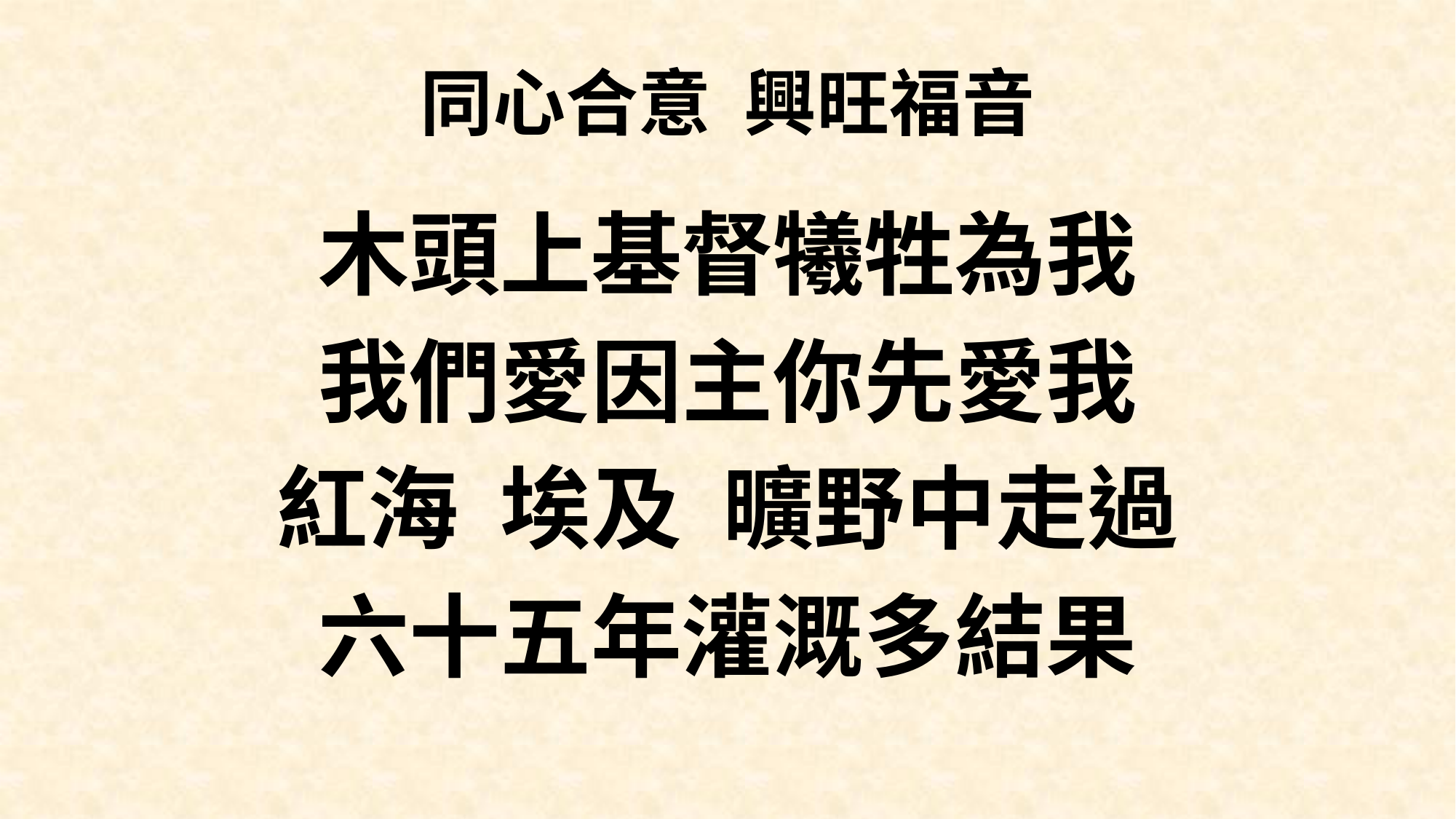

# 同心合意  興旺福音
木頭上基督犧牲為我
我們愛因主你先愛我
紅海  埃及  曠野中走過
六十五年灌溉多結果